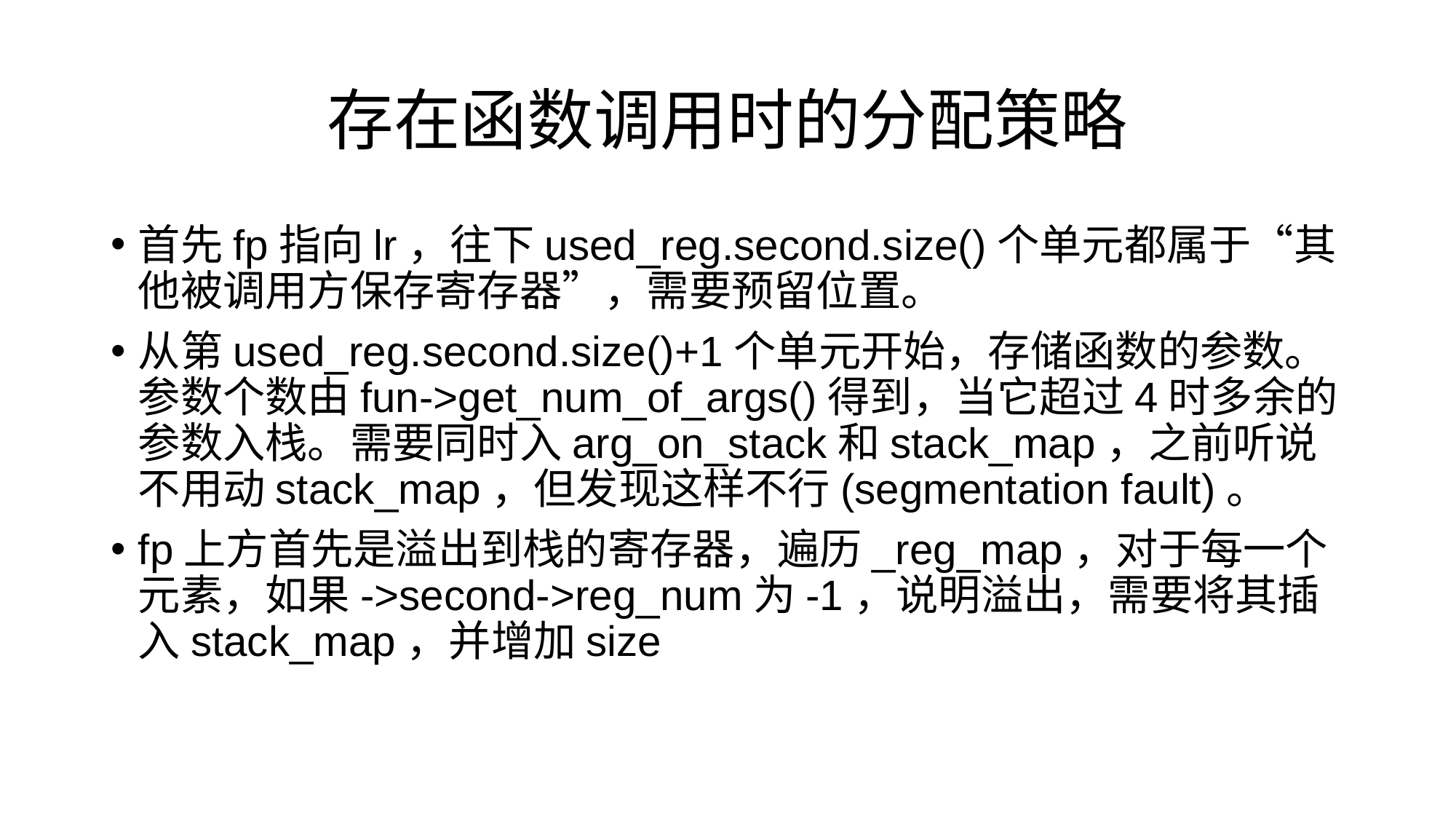

# 存在函数调用时的分配策略
首先fp指向lr，往下used_reg.second.size()个单元都属于“其他被调用方保存寄存器”，需要预留位置。
从第used_reg.second.size()+1个单元开始，存储函数的参数。参数个数由fun->get_num_of_args()得到，当它超过4时多余的参数入栈。需要同时入arg_on_stack和stack_map，之前听说不用动stack_map，但发现这样不行(segmentation fault)。
fp上方首先是溢出到栈的寄存器，遍历_reg_map，对于每一个元素，如果->second->reg_num为-1，说明溢出，需要将其插入stack_map，并增加size